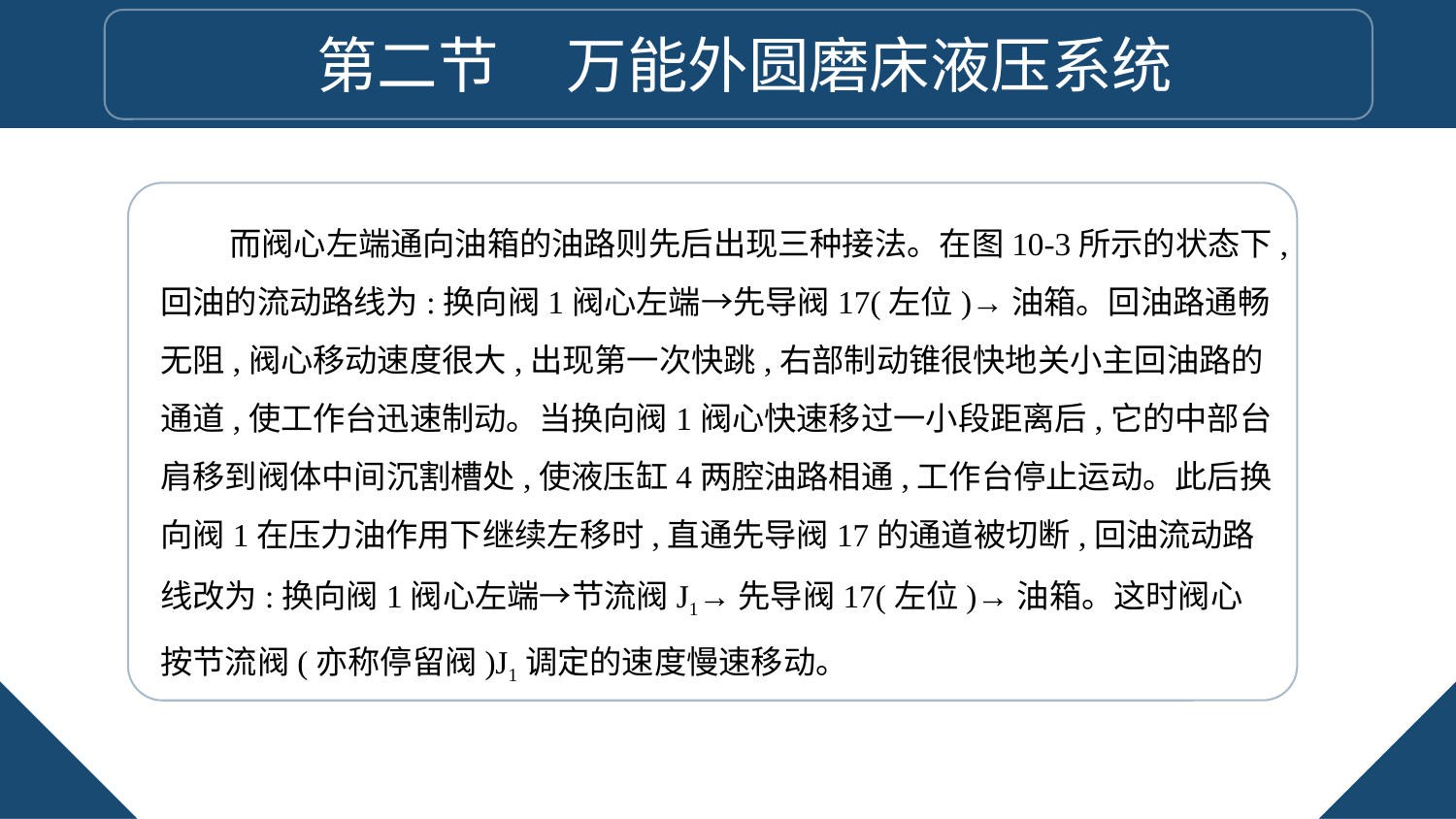

第二节     万能外圆磨床液压系统

而阀心左端通向油箱的油路则先后出现三种接法。在图10-3所示的状态下,回油的流动路线为:换向阀1阀心左端→先导阀17(左位)→油箱。回油路通畅无阻,阀心移动速度很大,出现第一次快跳,右部制动锥很快地关小主回油路的通道,使工作台迅速制动。当换向阀1阀心快速移过一小段距离后,它的中部台肩移到阀体中间沉割槽处,使液压缸4两腔油路相通,工作台停止运动。此后换向阀1在压力油作用下继续左移时,直通先导阀17的通道被切断,回油流动路线改为:换向阀1阀心左端→节流阀J1→先导阀17(左位)→油箱。这时阀心按节流阀(亦称停留阀)J1调定的速度慢速移动。